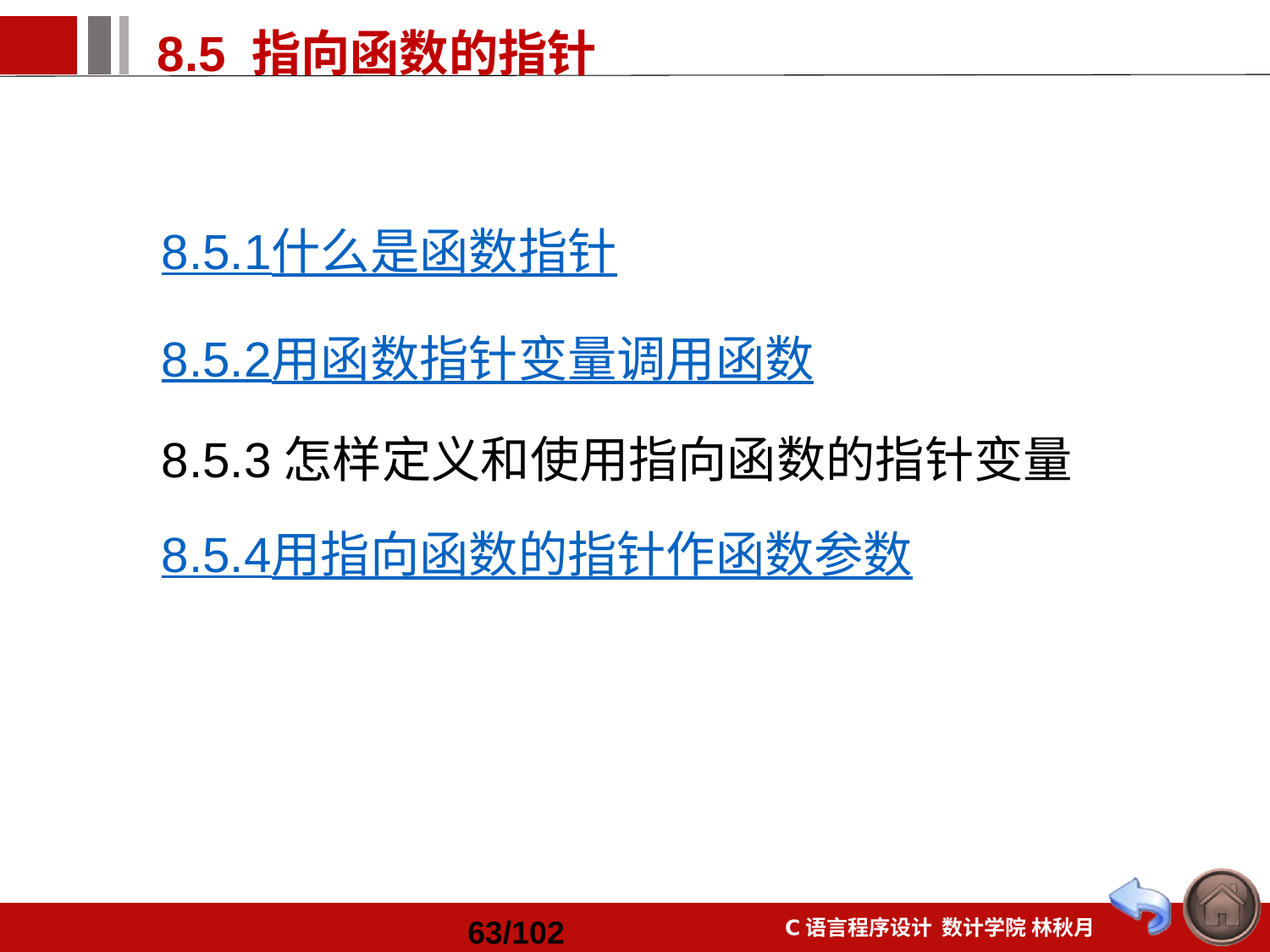

8.5.1什么是函数指针
8.5.2用函数指针变量调用函数
8.5.3怎样定义和使用指向函数的指针变量
8.5.4用指向函数的指针作函数参数